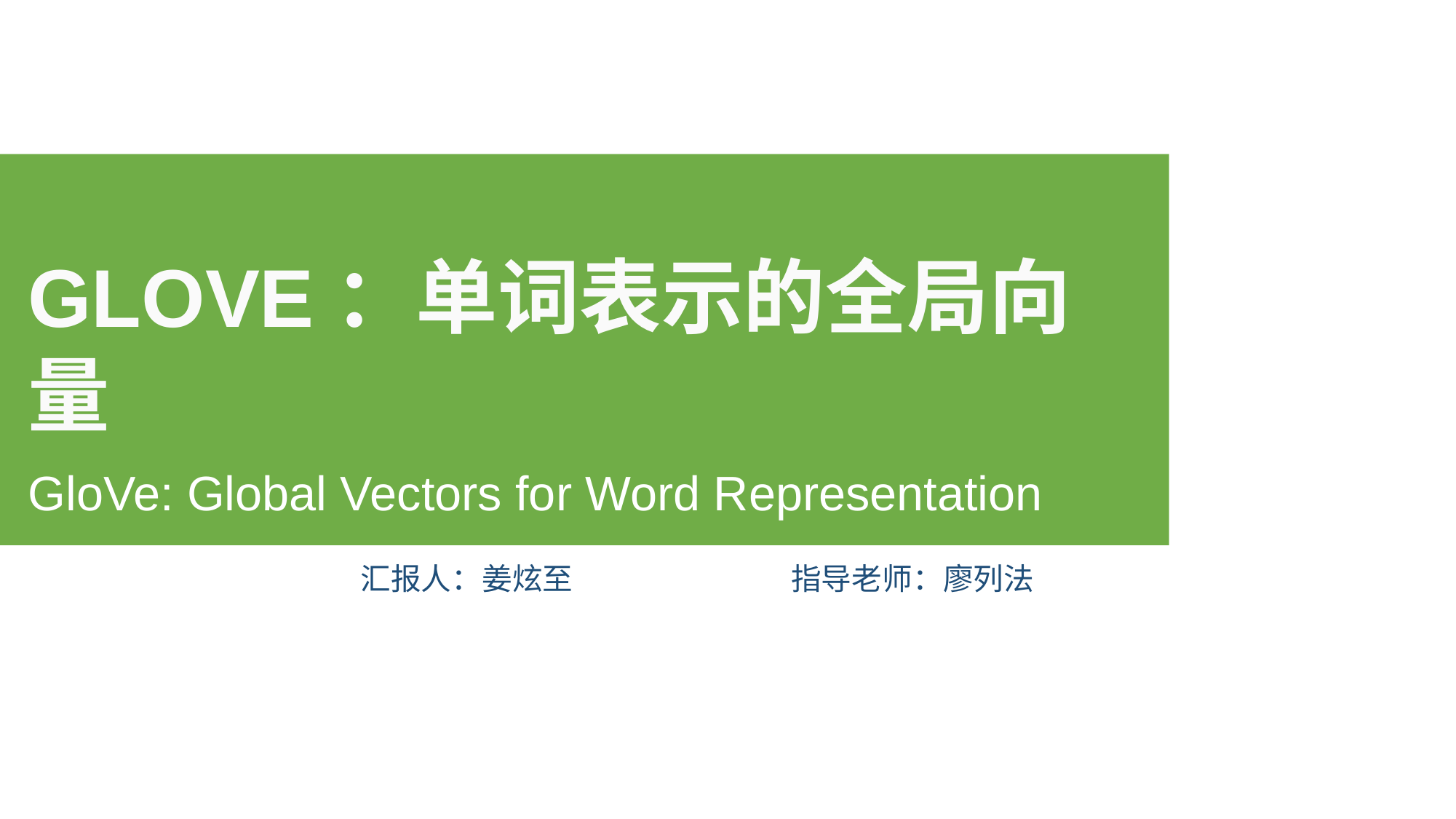

GLOVE：单词表示的全局向量
GloVe: Global Vectors for Word Representation
汇报人：姜炫至
指导老师：廖列法